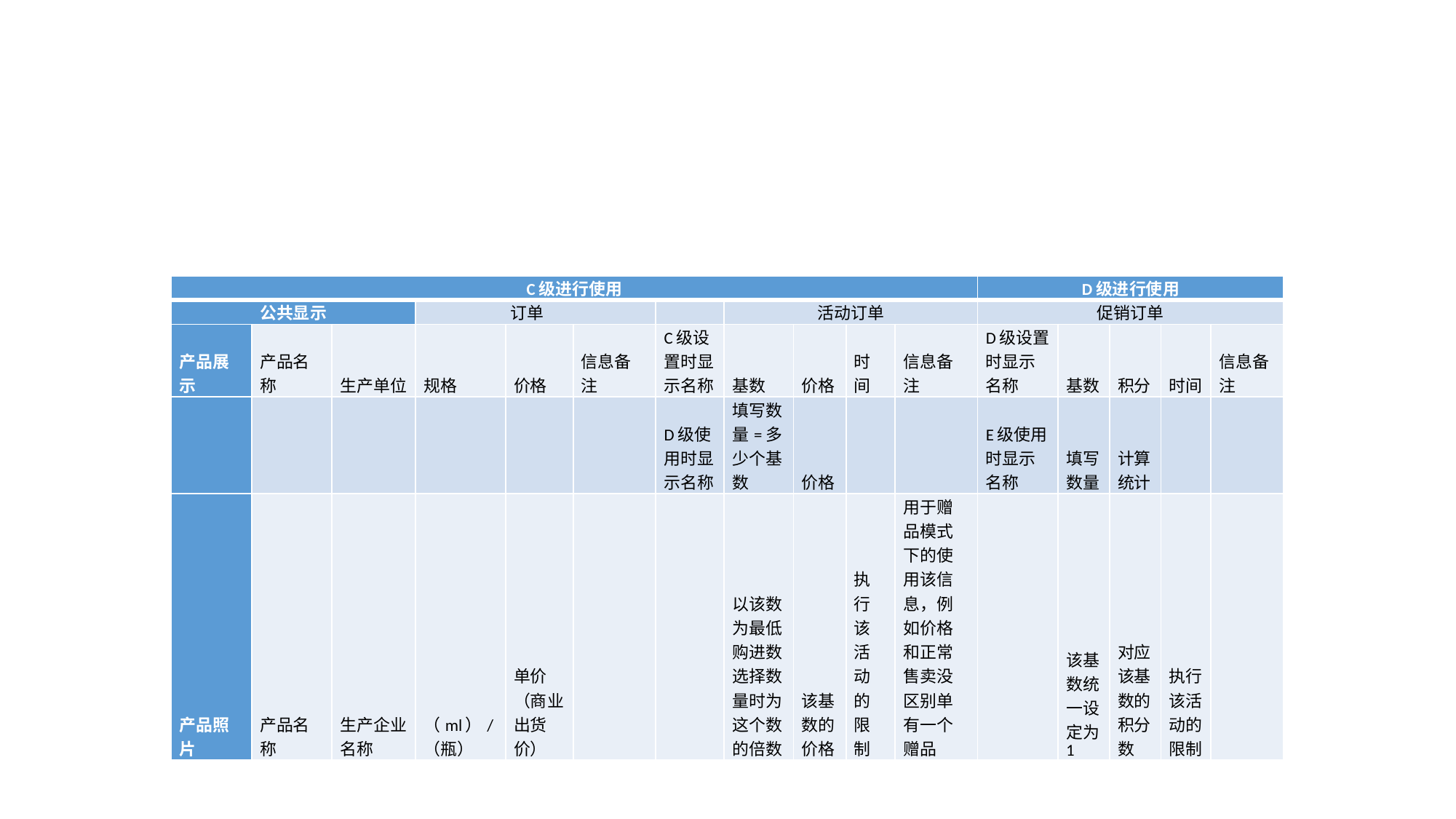

#
| C级进行使用 |  |  |  |  |  |  |  |  |  |  | D级进行使用 |  |  |  |  |
| --- | --- | --- | --- | --- | --- | --- | --- | --- | --- | --- | --- | --- | --- | --- | --- |
| 公共显示 |  |  | 订单 |  |  |  | 活动订单 |  |  |  | 促销订单 |  |  |  |  |
| 产品展示 | 产品名称 | 生产单位 | 规格 | 价格 | 信息备注 | C级设置时显示名称 | 基数 | 价格 | 时间 | 信息备注 | D级设置时显示名称 | 基数 | 积分 | 时间 | 信息备注 |
|  |  |  |  |  |  | D级使用时显示名称 | 填写数量=多少个基数 | 价格 |  |  | E级使用时显示名称 | 填写数量 | 计算统计 |  |  |
| 产品照片 | 产品名称 | 生产企业名称 | （ml）/（瓶） | 单价（商业出货价） |  |  | 以该数为最低购进数选择数量时为这个数的倍数 | 该基数的价格 | 执行该活动的限制 | 用于赠品模式下的使用该信息，例如价格和正常售卖没区别单有一个赠品 |  | 该基数统一设定为1 | 对应该基数的积分数 | 执行该活动的限制 |  |